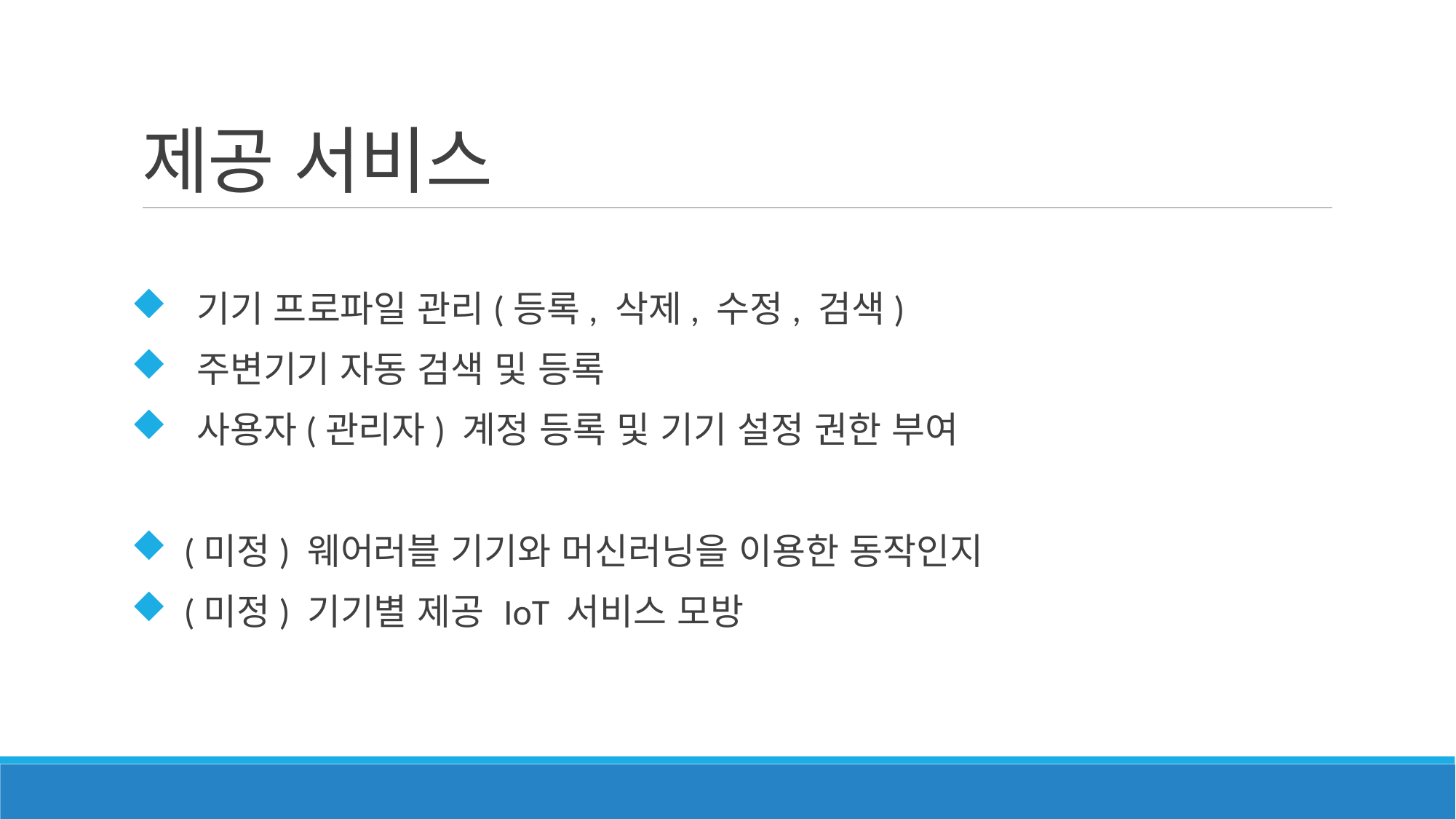

# 제공 서비스

  기기 프로파일 관리(등록, 삭제, 수정, 검색)
  주변기기 자동 검색 및 등록
  사용자(관리자) 계정 등록 및 기기 설정 권한 부여

  (미정) 웨어러블 기기와 머신러닝을 이용한 동작인지
  (미정) 기기별 제공 IoT 서비스 모방